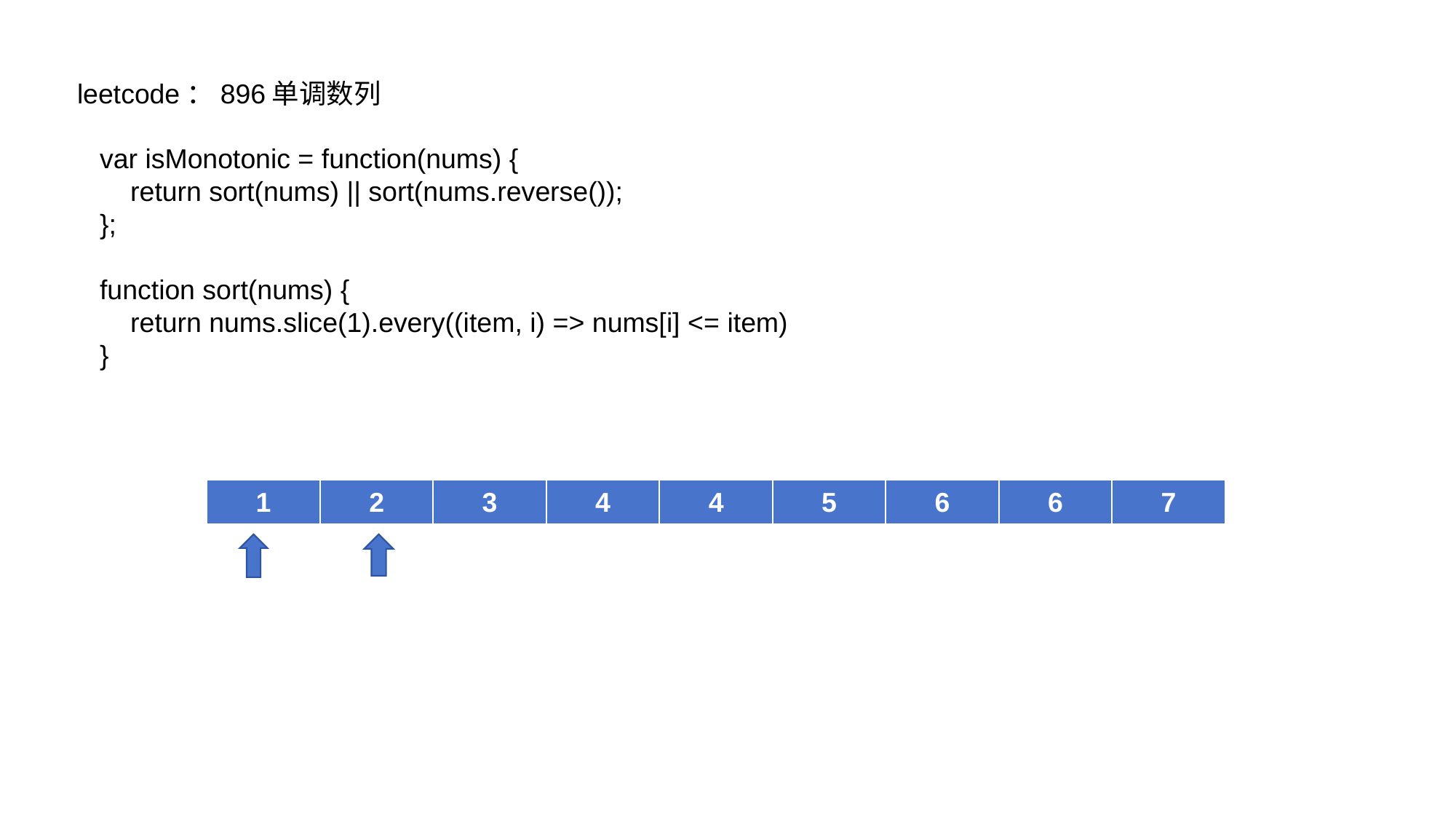

leetcode：896单调数列
var isMonotonic = function(nums) {
    return sort(nums) || sort(nums.reverse());
};

function sort(nums) {
    return nums.slice(1).every((item, i) => nums[i] <= item)
}
| 1 | 2 | 3 | 4 | 4 | 5 | 6 | 6 | 7 |
| --- | --- | --- | --- | --- | --- | --- | --- | --- |